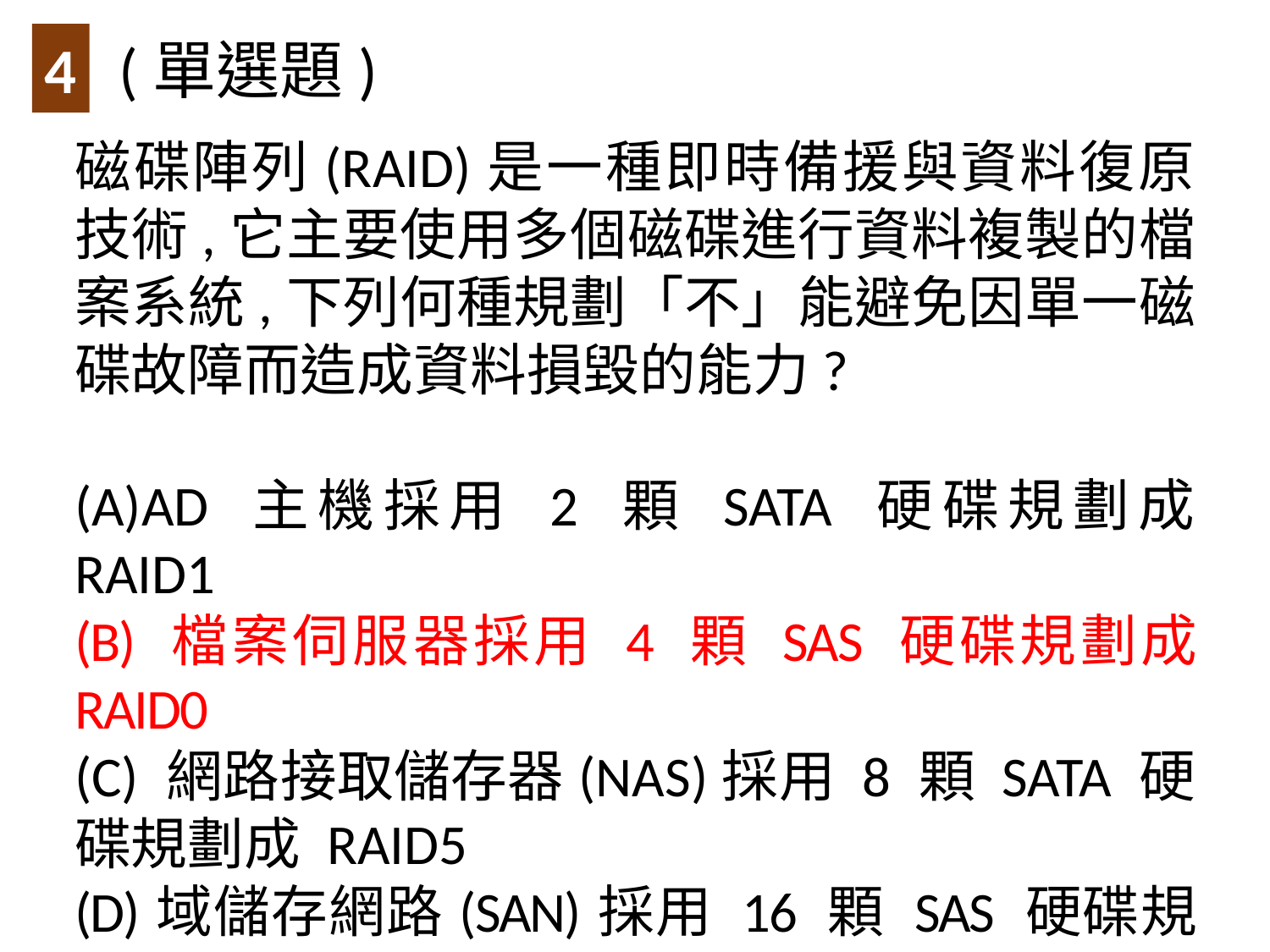

(單選題)
4
磁碟陣列(RAID)是一種即時備援與資料復原技術,它主要使用多個磁碟進行資料複製的檔案系統,下列何種規劃「不」能避免因單一磁碟故障而造成資料損毀的能力?

(A)AD 主機採用 2 顆 SATA 硬碟規劃成 RAID1
(B) 檔案伺服器採用 4 顆 SAS 硬碟規劃成 RAID0
(C) 網路接取儲存器(NAS)採用 8 顆 SATA 硬碟規劃成 RAID5
(D)域儲存網路(SAN)採用 16 顆 SAS 硬碟規劃成 RAID6